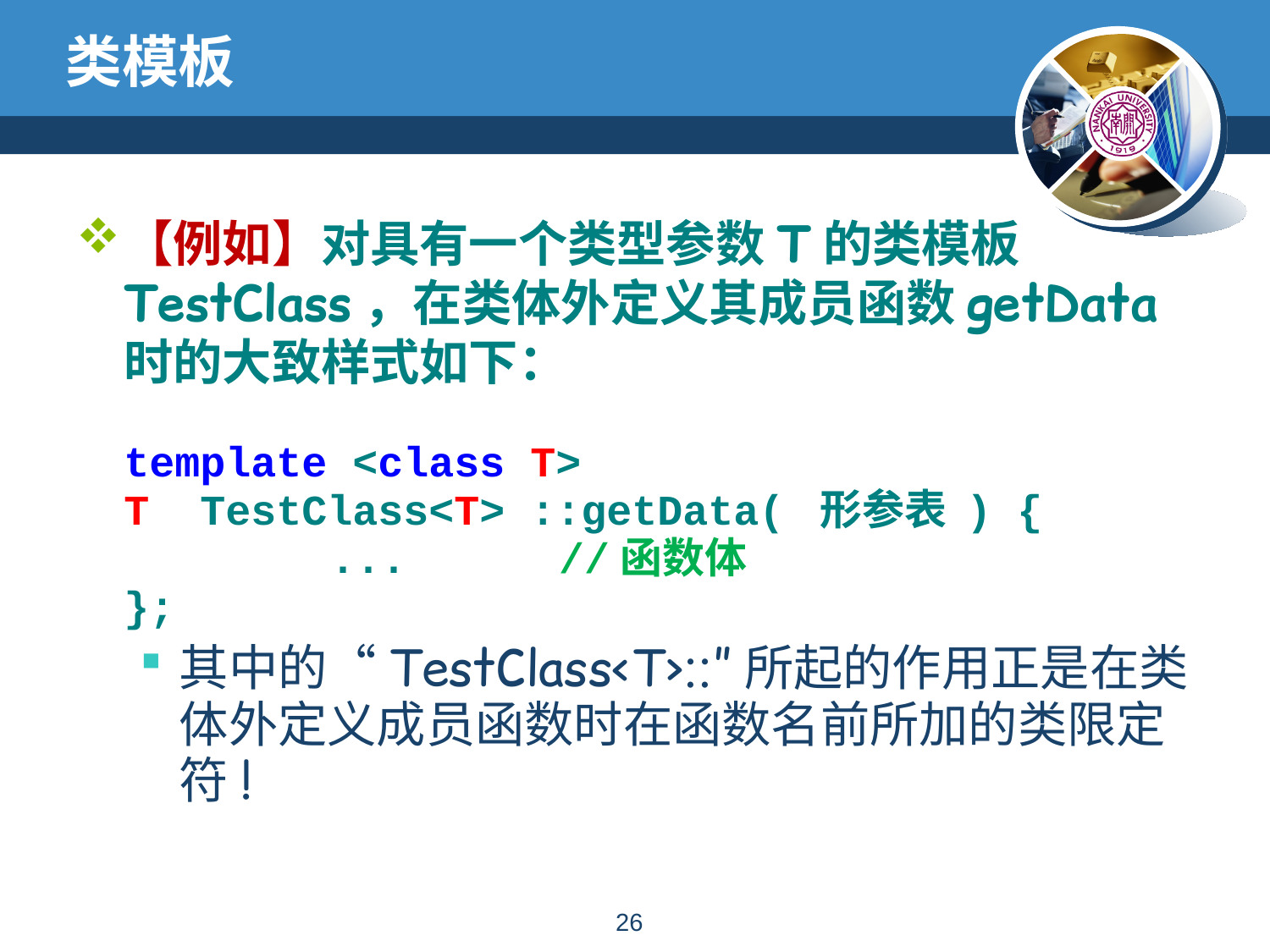

# 类模板
【例如】对具有一个类型参数T的类模板TestClass，在类体外定义其成员函数getData时的大致样式如下：

	template <class T>
	T  TestClass<T> ::getData( 形参表 ) {
          ...      //函数体
	};
其中的“TestClass<T>::”所起的作用正是在类体外定义成员函数时在函数名前所加的类限定符!
26